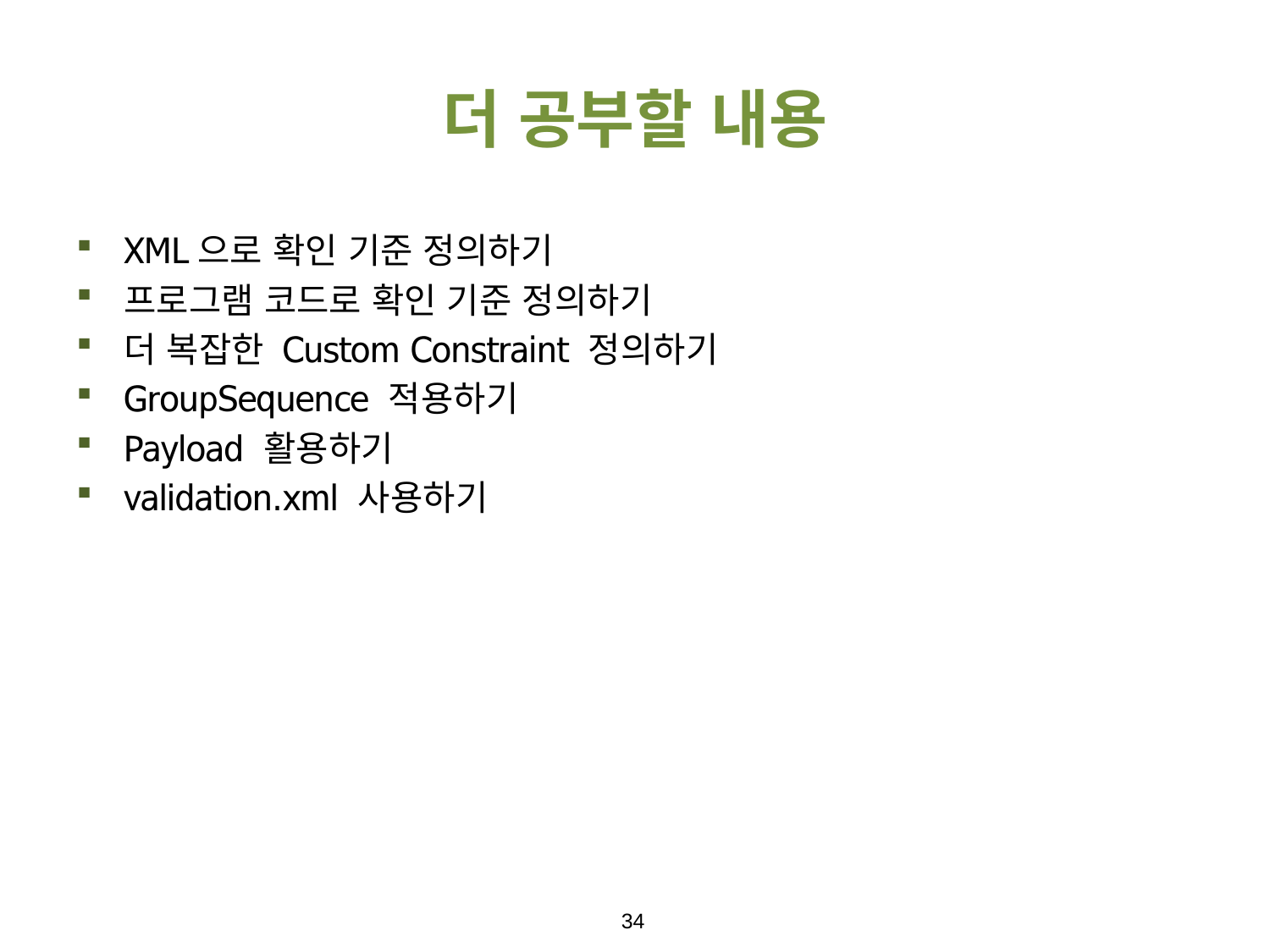

# 더 공부할 내용
XML으로 확인 기준 정의하기
프로그램 코드로 확인 기준 정의하기
더 복잡한 Custom Constraint 정의하기
GroupSequence 적용하기
Payload 활용하기
validation.xml 사용하기
34